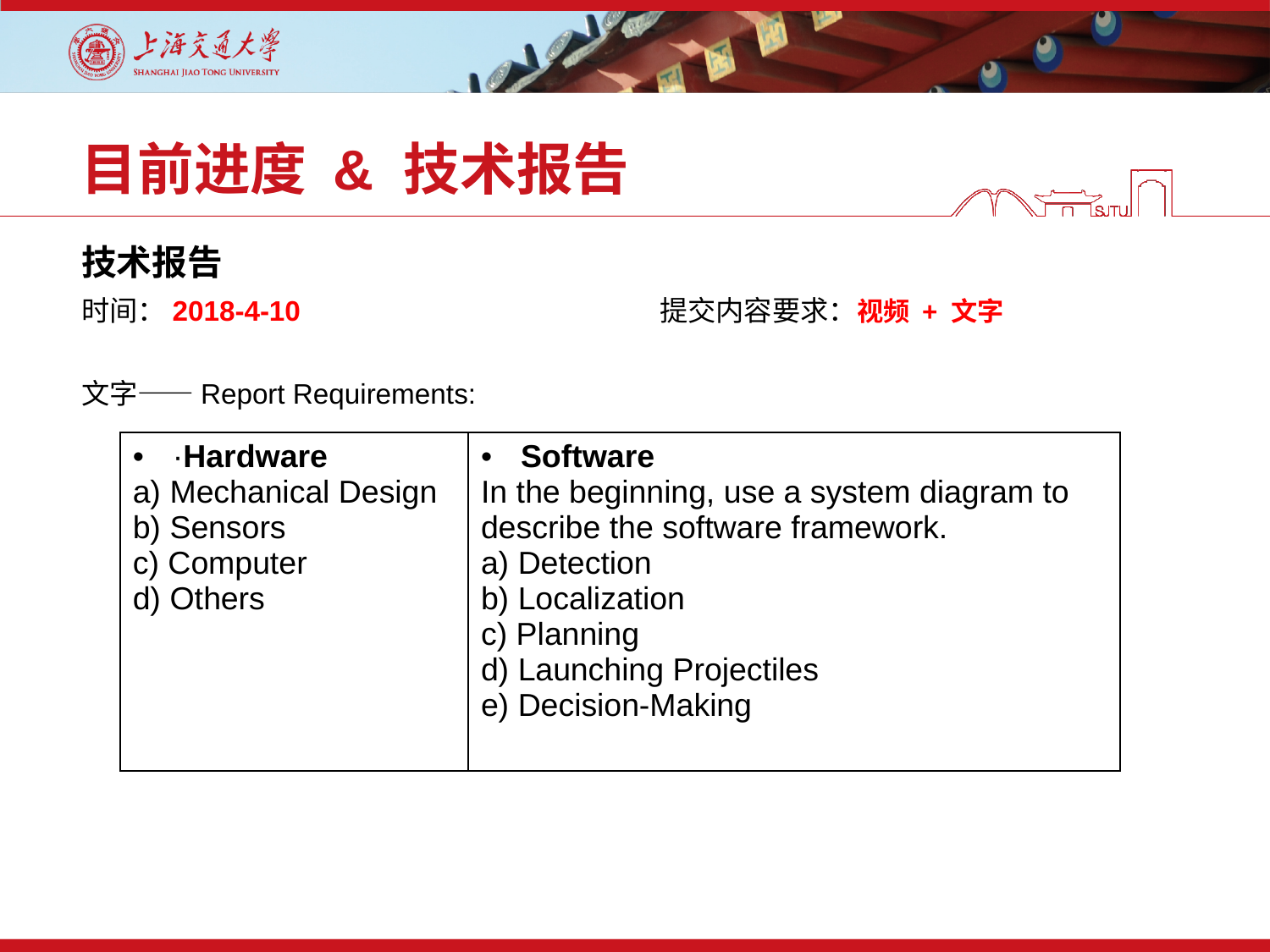

# 目前进度 & 技术报告
技术报告
时间：2018-4-10                                             提交内容要求：视频 + 文字

文字——Report Requirements:
| ·Hardware a) Mechanical Design b) Sensors c) Computer d) Others | Software In the beginning, use a system diagram to describe the software framework. a) Detection b) Localization c) Planning d) Launching Projectiles e) Decision-Making |
| --- | --- |